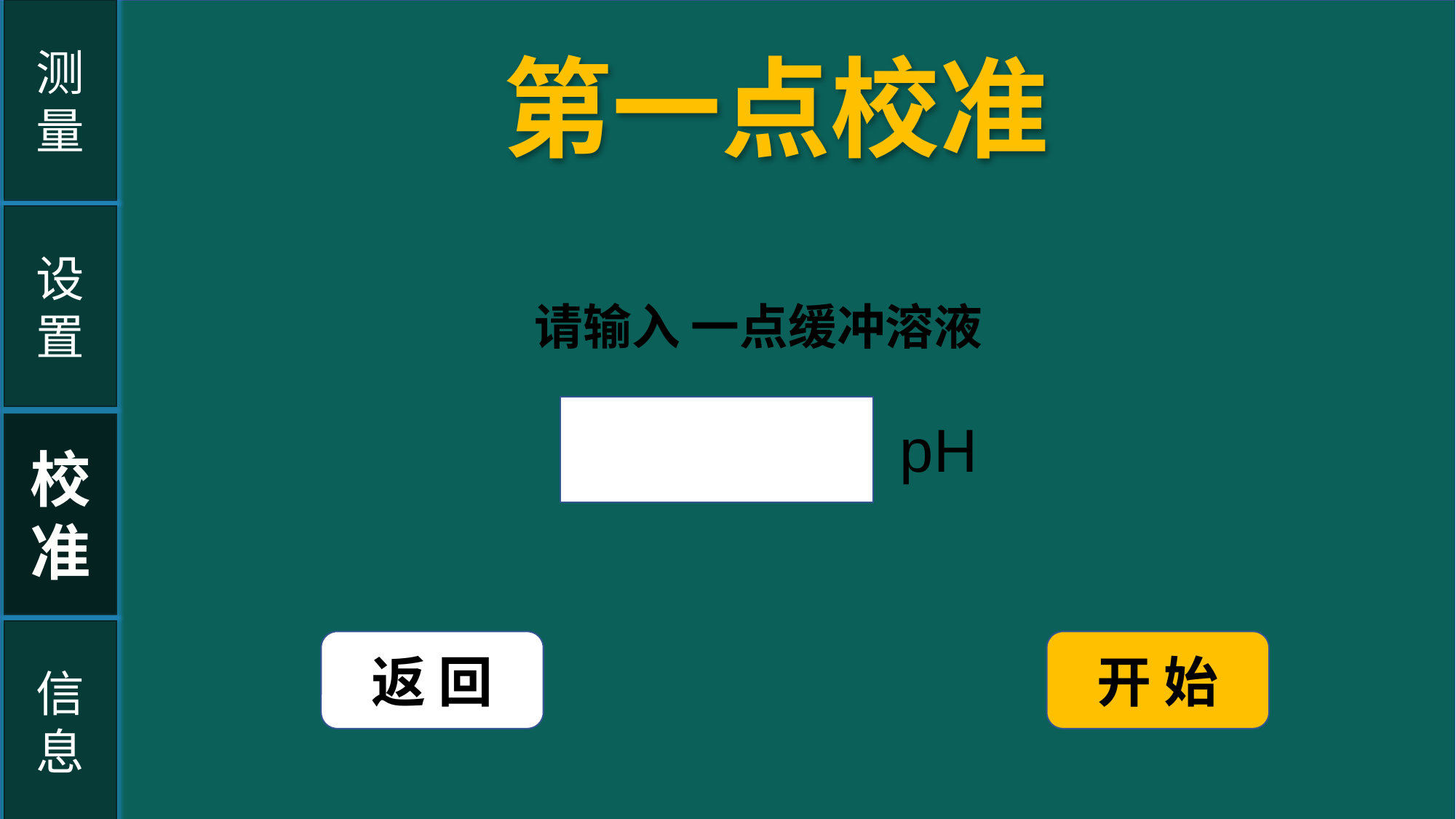

测
量
第一点校准
设置
请输入 一点缓冲溶液

pH
校
准
信
息
返 回
开 始